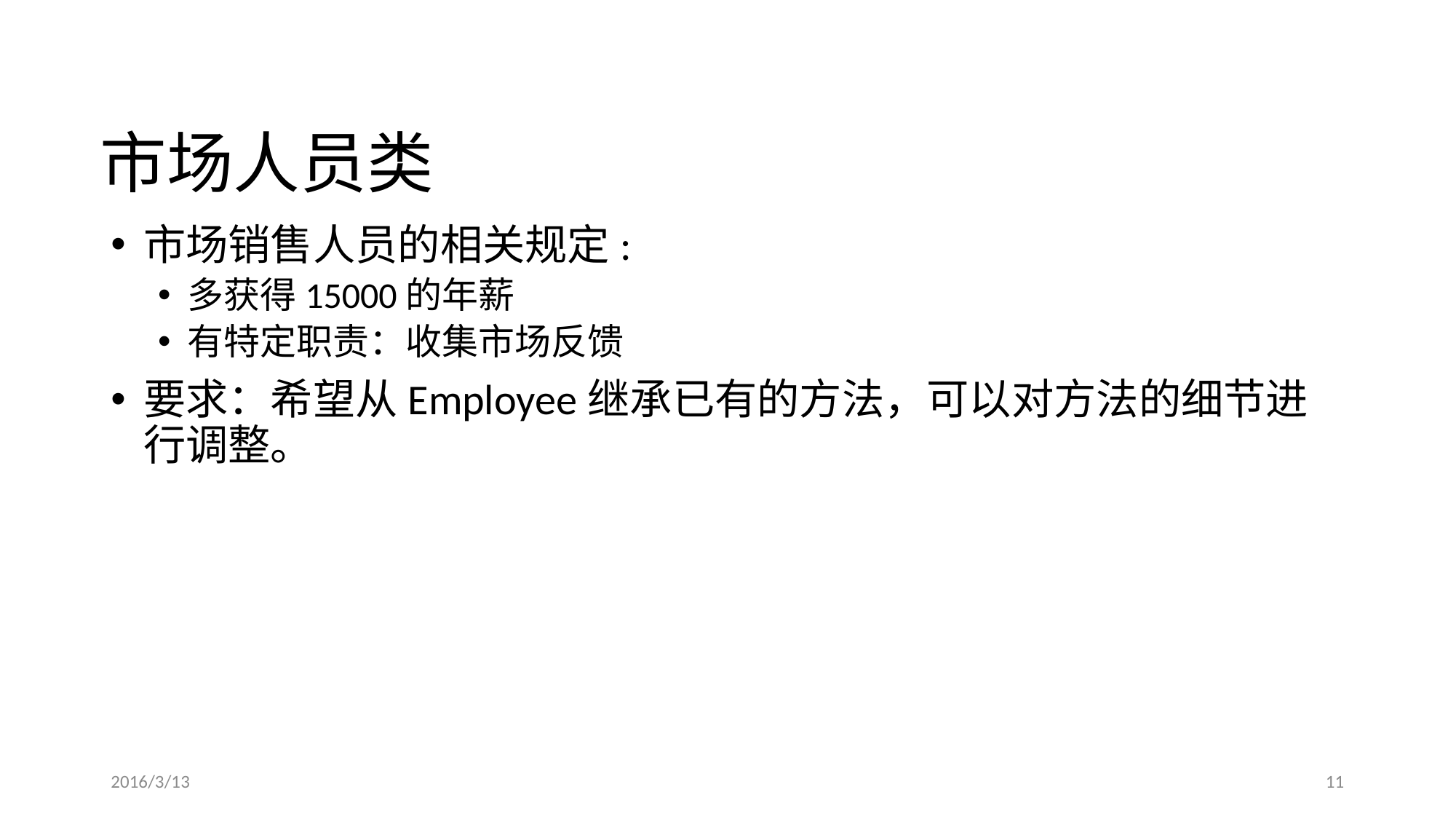

# 市场人员类
市场销售人员的相关规定:
多获得15000的年薪
有特定职责：收集市场反馈
要求：希望从Employee继承已有的方法，可以对方法的细节进行调整。
2016/3/13
11